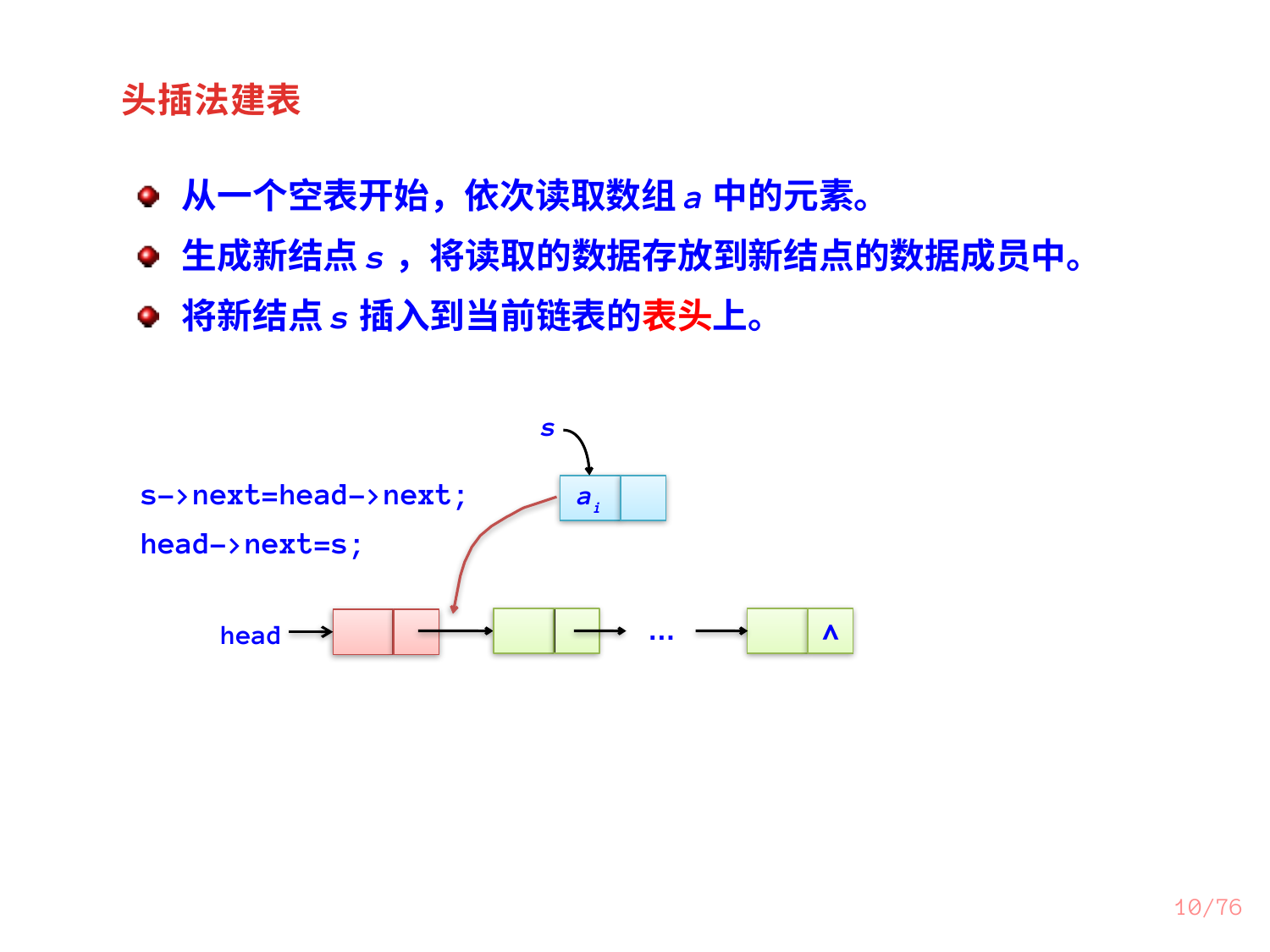

头插法建表
从一个空表开始，依次读取数组a中的元素。
生成新结点s，将读取的数据存放到新结点的数据成员中。
将新结点s插入到当前链表的表头上。
s

ai

∧

…
head

s->next=head->next;
head->next=s;
10/76